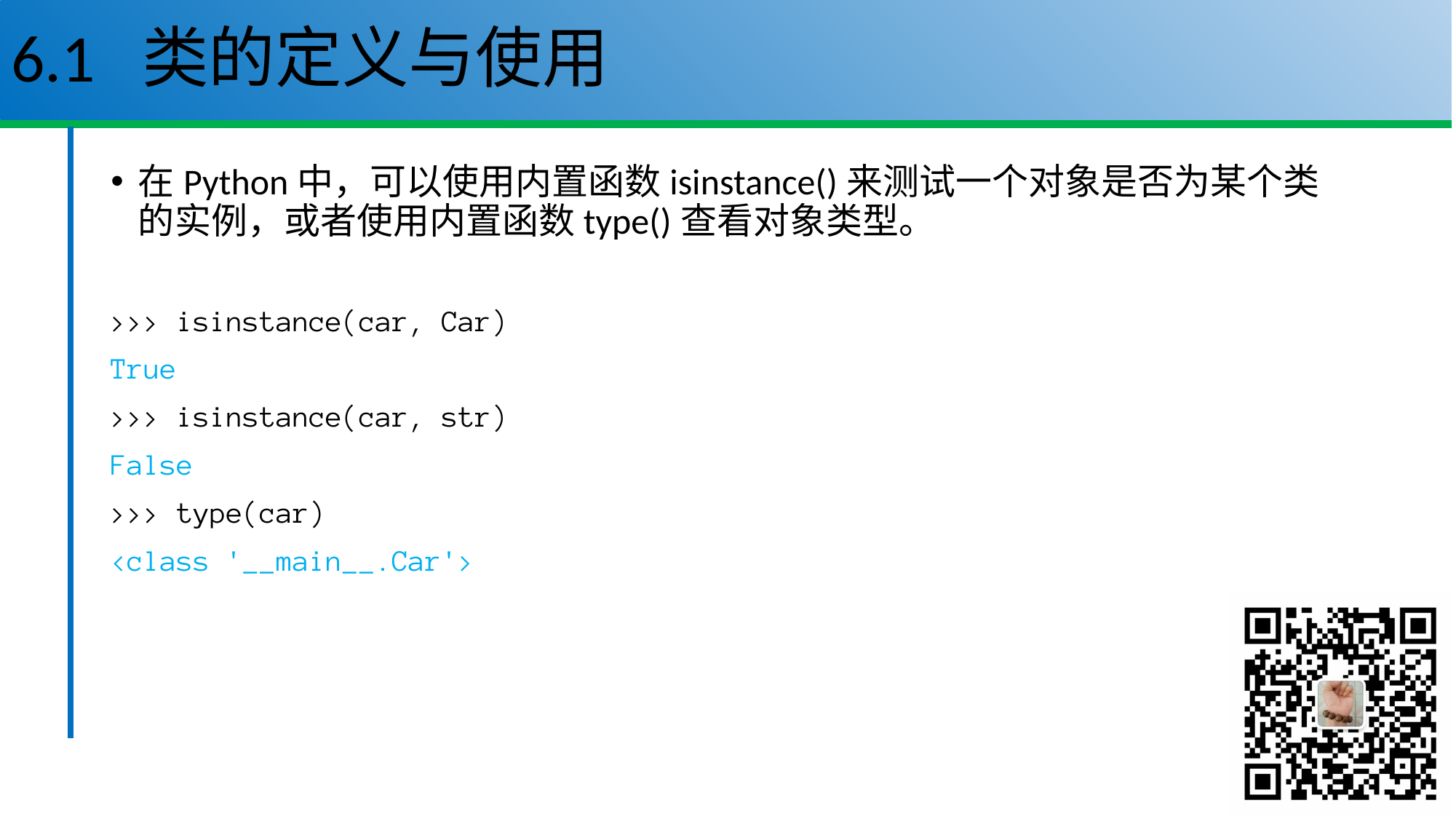

# 6.1  类的定义与使用
在Python中，可以使用内置函数isinstance()来测试一个对象是否为某个类的实例，或者使用内置函数type()查看对象类型。

>>> isinstance(car, Car)
True
>>> isinstance(car, str)
False
>>> type(car)
<class '__main__.Car'>
5